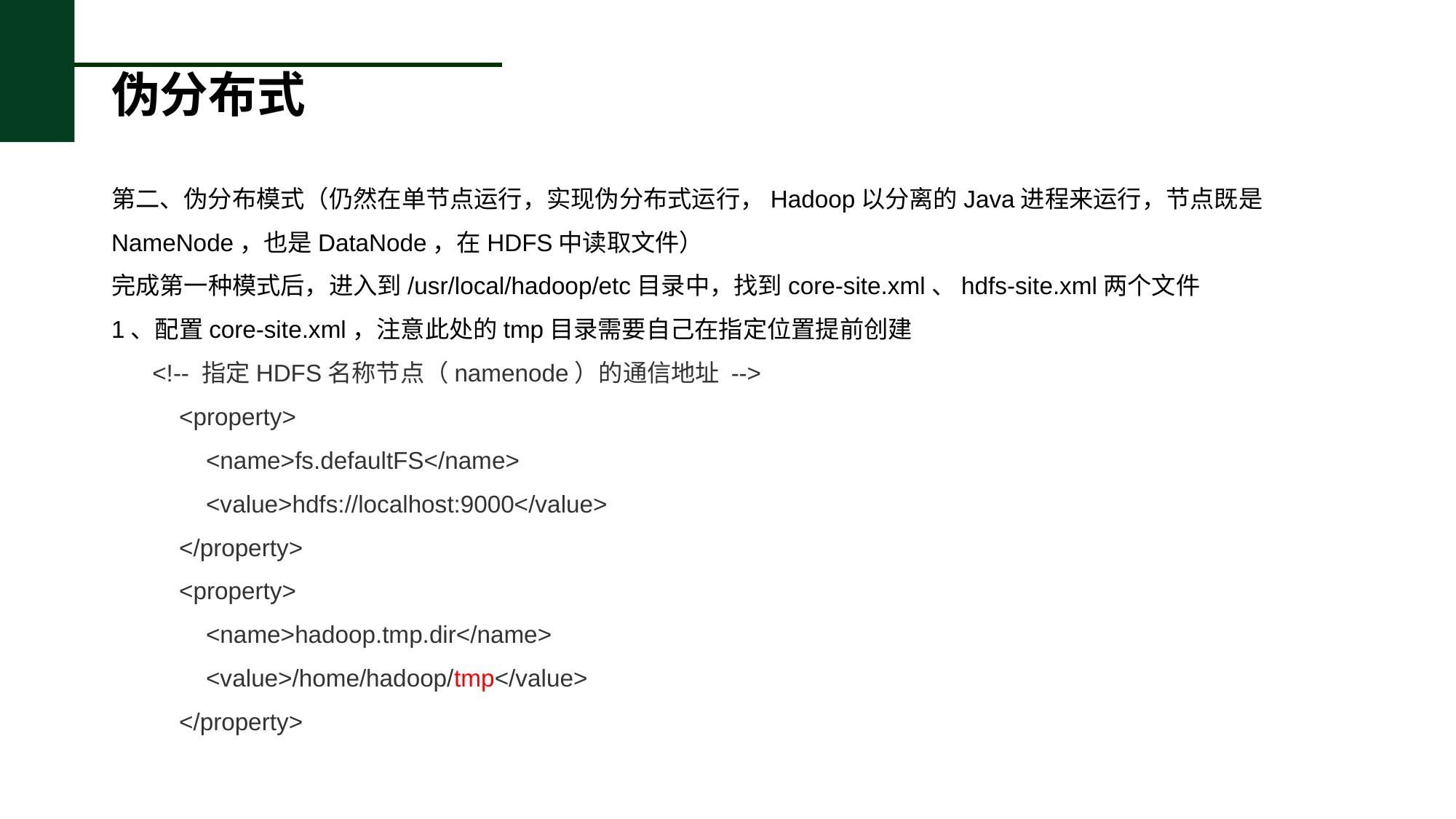

# 伪分布式
第二、伪分布模式（仍然在单节点运行，实现伪分布式运行，Hadoop以分离的Java进程来运行，节点既是NameNode，也是DataNode，在HDFS中读取文件）
完成第一种模式后，进入到/usr/local/hadoop/etc目录中，找到core-site.xml、hdfs-site.xml两个文件
1、配置core-site.xml，注意此处的tmp目录需要自己在指定位置提前创建
<!-- 指定HDFS名称节点（namenode）的通信地址 -->
    <property>
        <name>fs.defaultFS</name>
        <value>hdfs://localhost:9000</value>
    </property>
    <property>
        <name>hadoop.tmp.dir</name>
        <value>/home/hadoop/tmp</value>
    </property>